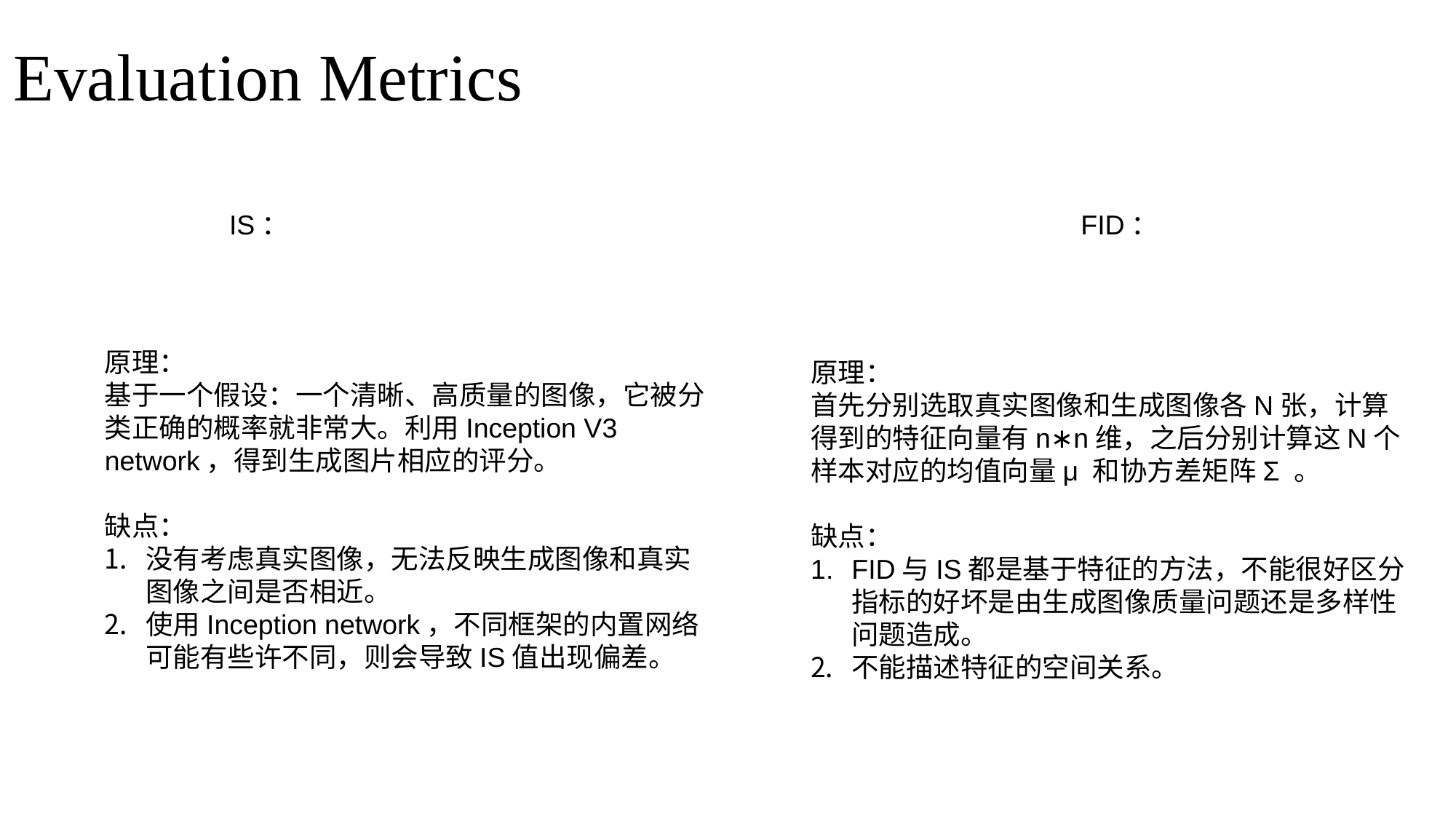

# Evaluation Metrics
IS：
FID：
原理：
基于一个假设：一个清晰、高质量的图像，它被分类正确的概率就非常大。利用Inception V3 network，得到生成图片相应的评分。

缺点：
没有考虑真实图像，无法反映生成图像和真实图像之间是否相近。
使用Inception network，不同框架的内置网络可能有些许不同，则会导致IS值出现偏差。
原理：
首先分别选取真实图像和生成图像各N张，计算得到的特征向量有n∗n维，之后分别计算这N个样本对应的均值向量μ 和协方差矩阵Σ 。

缺点：
FID与IS都是基于特征的方法，不能很好区分指标的好坏是由生成图像质量问题还是多样性问题造成。
不能描述特征的空间关系。